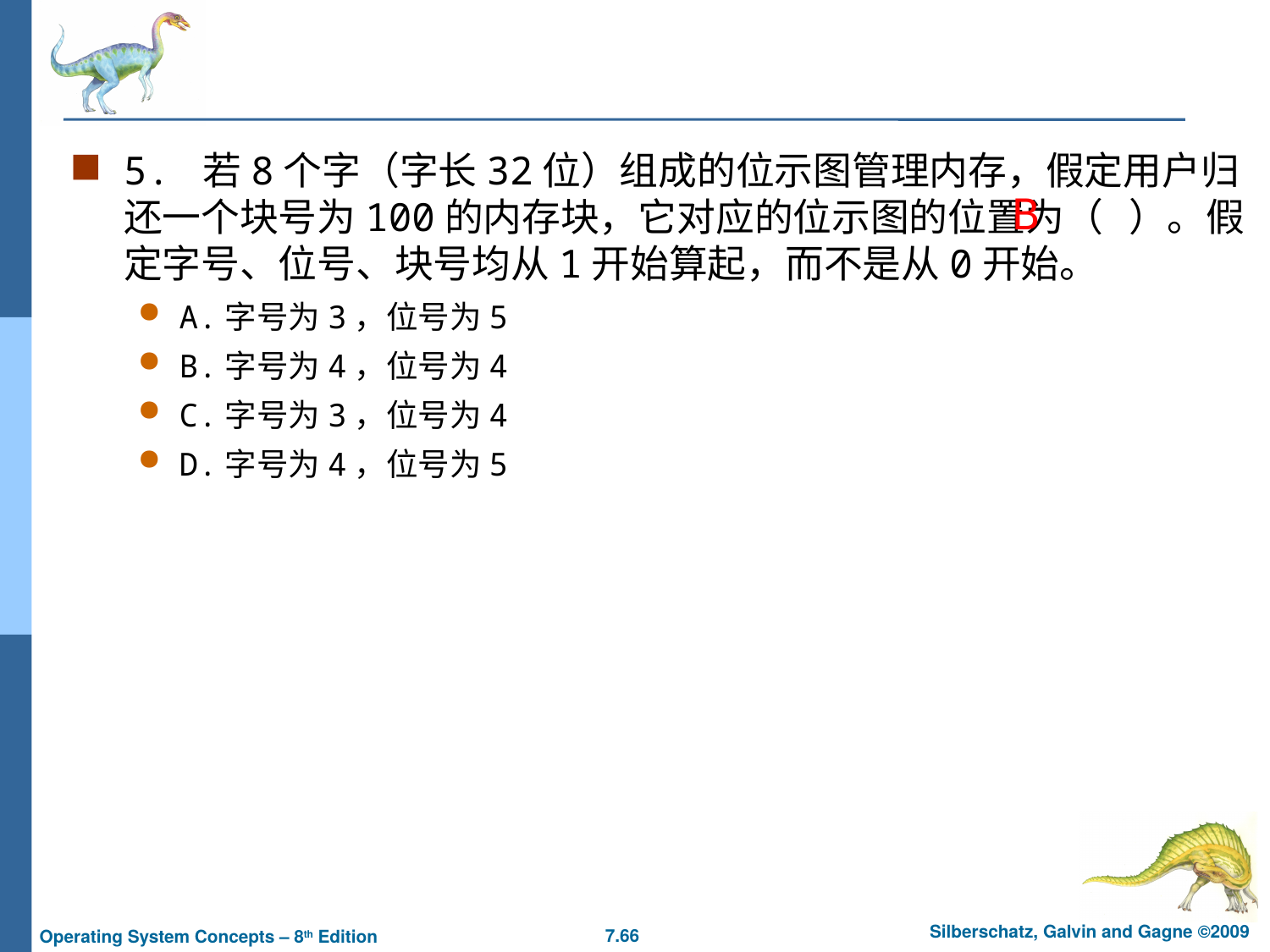

#
5. 若8个字（字长32位）组成的位示图管理内存，假定用户归还一个块号为100的内存块，它对应的位示图的位置为（   ）。假定字号、位号、块号均从1开始算起，而不是从0开始。
A.字号为3，位号为5
B.字号为4，位号为4
C.字号为3，位号为4
D.字号为4，位号为5

B